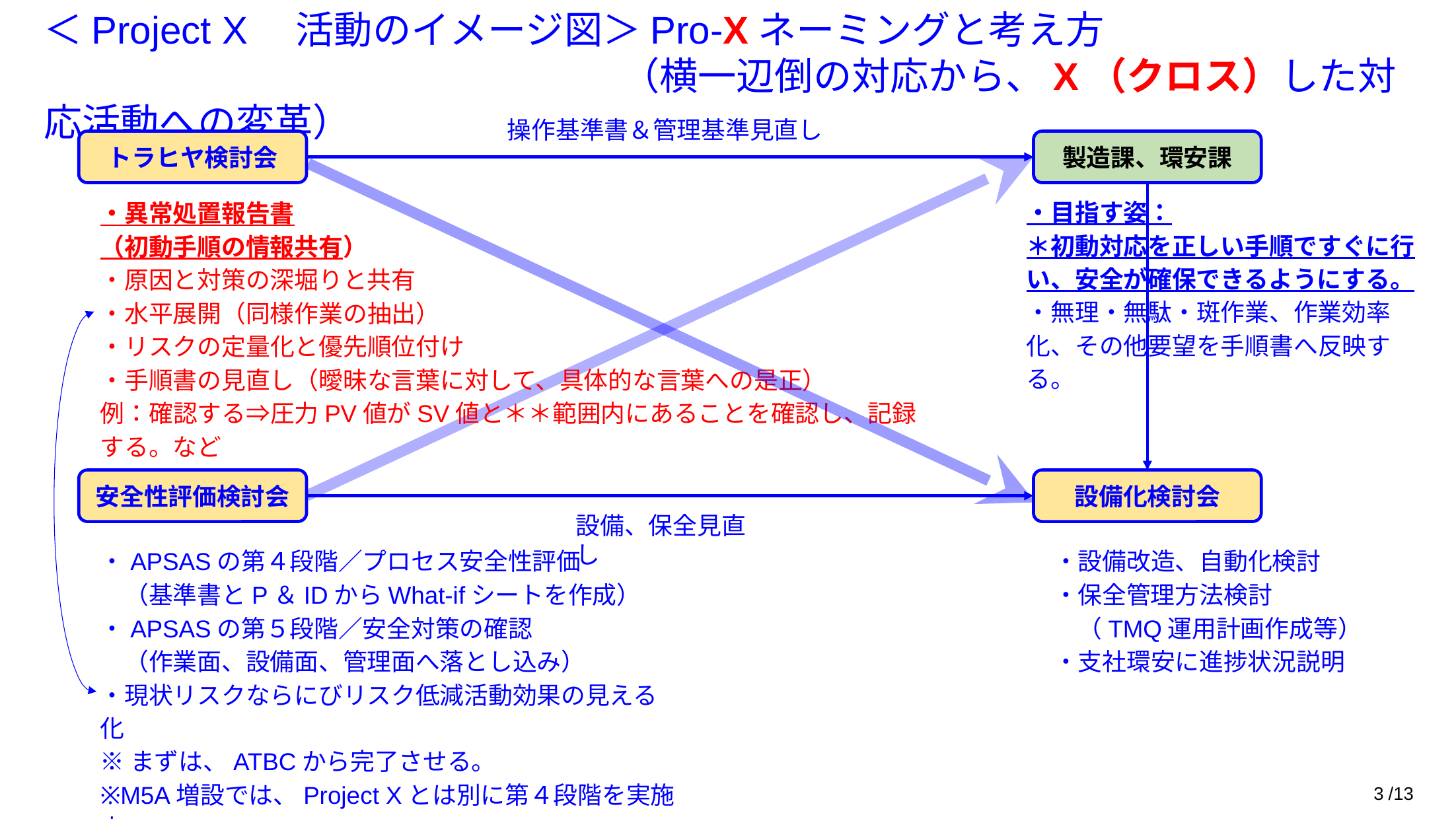

＜Project X　活動のイメージ図＞Pro-Xネーミングと考え方
　　　　　　　　　　　　　　　（横一辺倒の対応から、X（クロス）した対応活動への変革）
操作基準書＆管理基準見直し
トラヒヤ検討会
製造課、環安課
・目指す姿：
＊初動対応を正しい手順ですぐに行い、安全が確保できるようにする。
・無理・無駄・斑作業、作業効率化、その他要望を手順書へ反映する。
・異常処置報告書
（初動手順の情報共有）
・原因と対策の深堀りと共有
・水平展開（同様作業の抽出）
・リスクの定量化と優先順位付け
・手順書の見直し（曖昧な言葉に対して、具体的な言葉への是正）
例：確認する⇒圧力PV値がSV値と＊＊範囲内にあることを確認し、記録する。など

安全性評価検討会
設備化検討会
設備、保全見直し
・APSASの第４段階／プロセス安全性評価
　（基準書とP＆IDからWhat-ifシートを作成）
・APSASの第５段階／安全対策の確認
　（作業面、設備面、管理面へ落とし込み）
・現状リスクならにびリスク低減活動効果の見える化
※まずは、ATBCから完了させる。
※M5A増設では、Project Xとは別に第４段階を実施中。
・設備改造、自動化検討
・保全管理方法検討
　（TMQ運用計画作成等）
・支社環安に進捗状況説明
3
/13